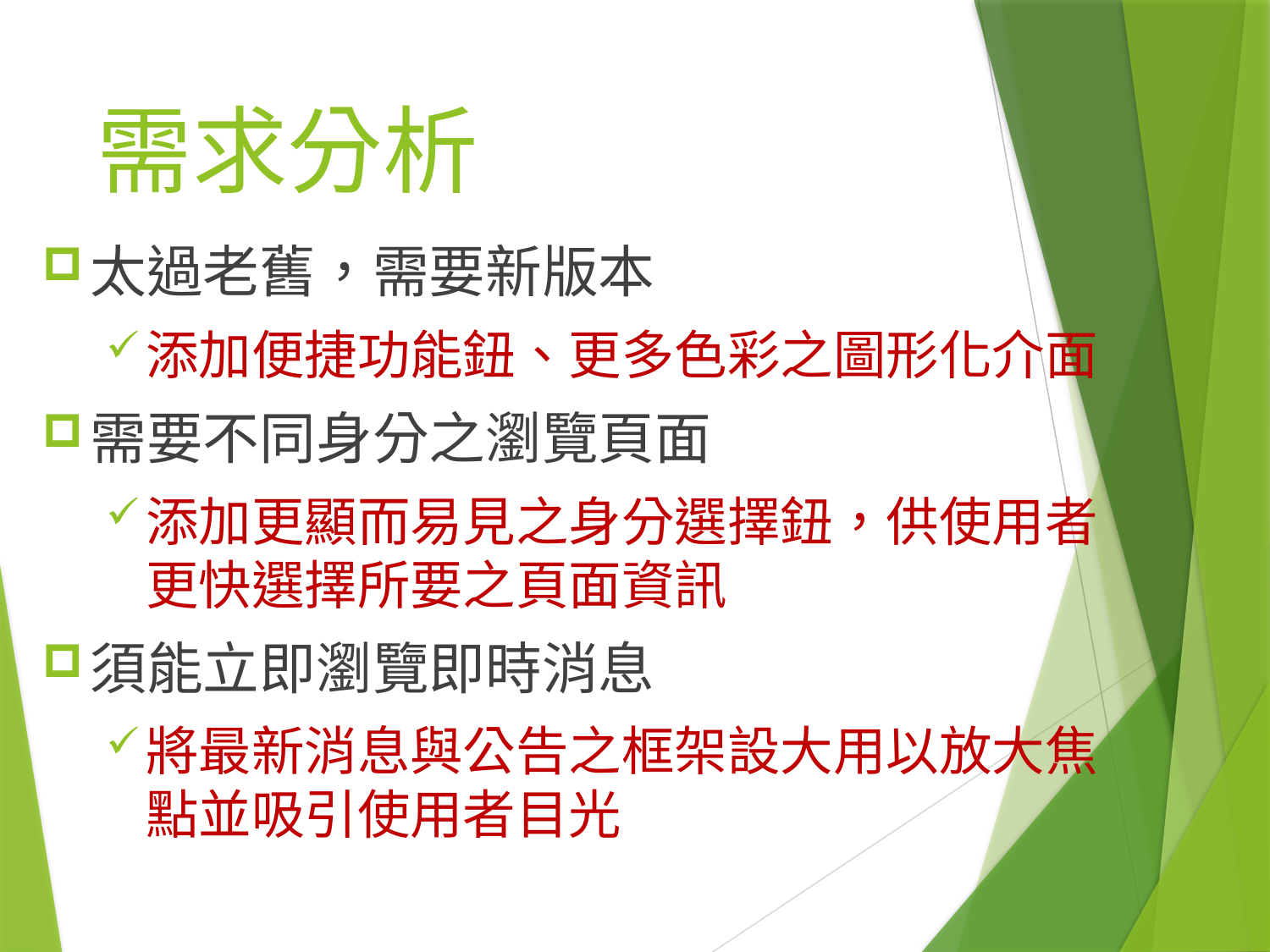

# 需求分析
太過老舊，需要新版本
添加便捷功能鈕、更多色彩之圖形化介面
需要不同身分之瀏覽頁面
添加更顯而易見之身分選擇鈕，供使用者更快選擇所要之頁面資訊
須能立即瀏覽即時消息
將最新消息與公告之框架設大用以放大焦點並吸引使用者目光